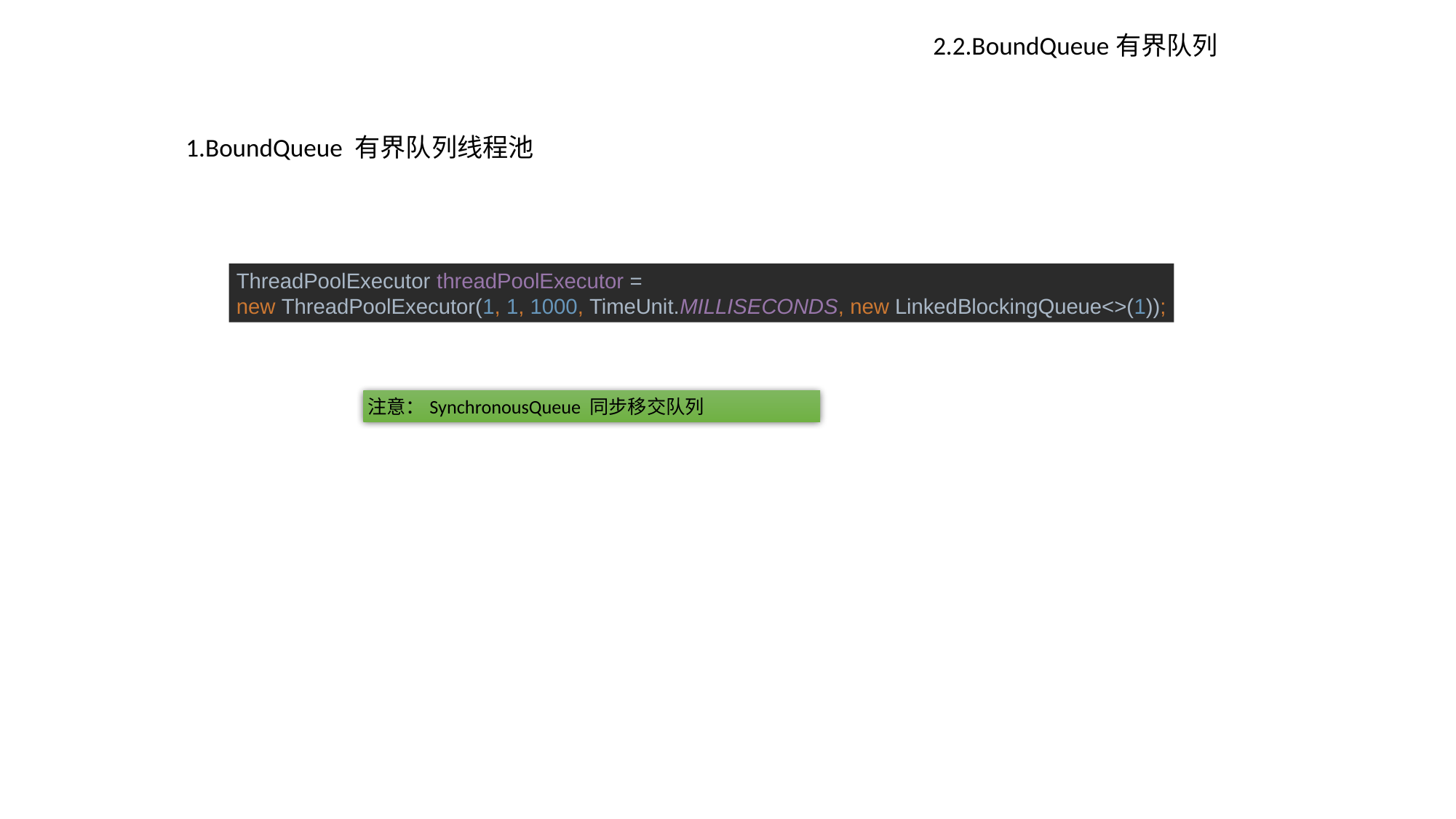

2.2.BoundQueue有界队列
1.BoundQueue 有界队列线程池
ThreadPoolExecutor threadPoolExecutor =
new ThreadPoolExecutor(1, 1, 1000, TimeUnit.MILLISECONDS, new LinkedBlockingQueue<>(1));
注意：SynchronousQueue 同步移交队列